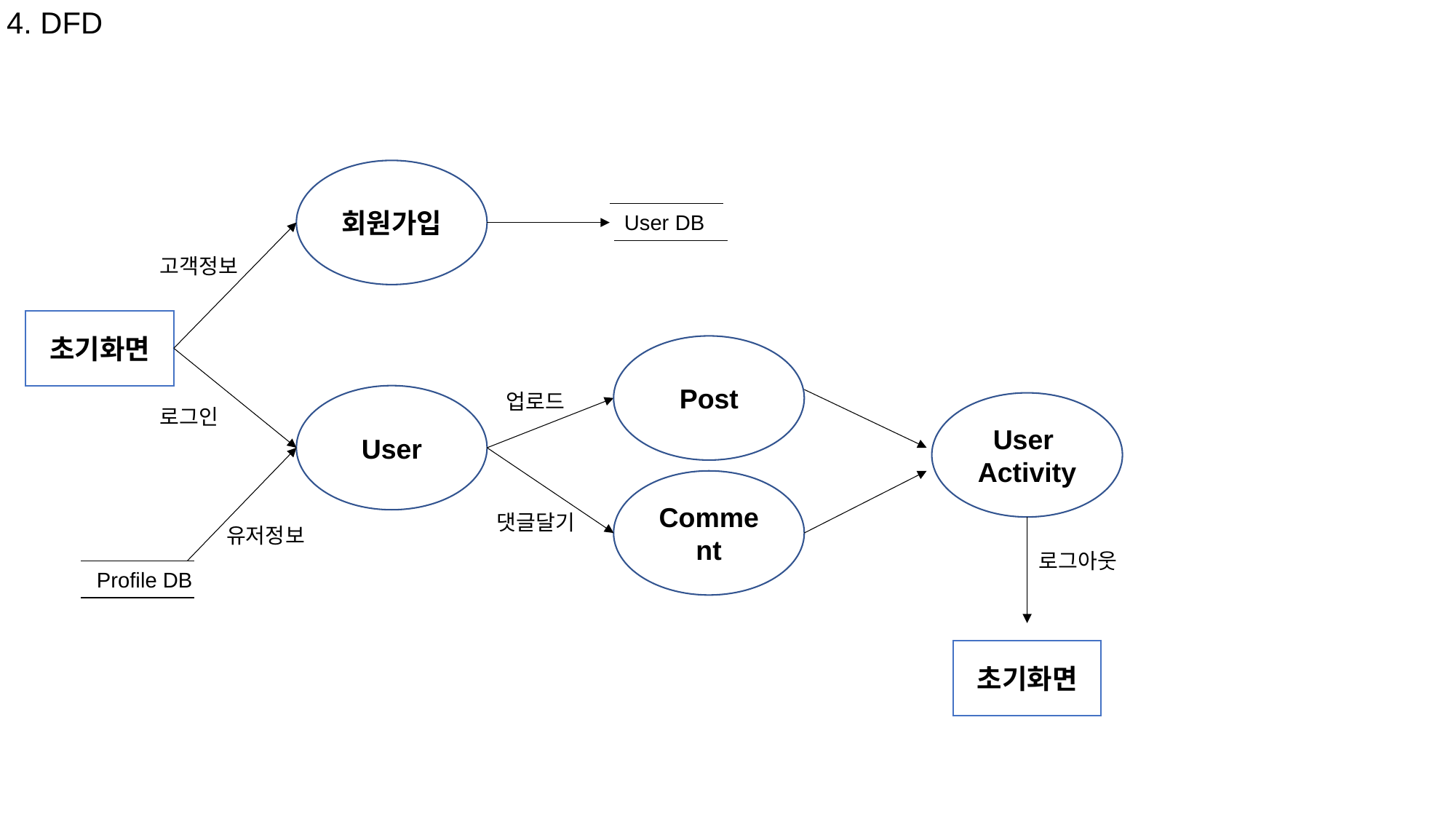

4. DFD
회원가입
User DB
고객정보
초기화면
Post
업로드
User
User
Activity
로그인
Comment
댓글달기
유저정보
로그아웃
Profile DB
초기화면